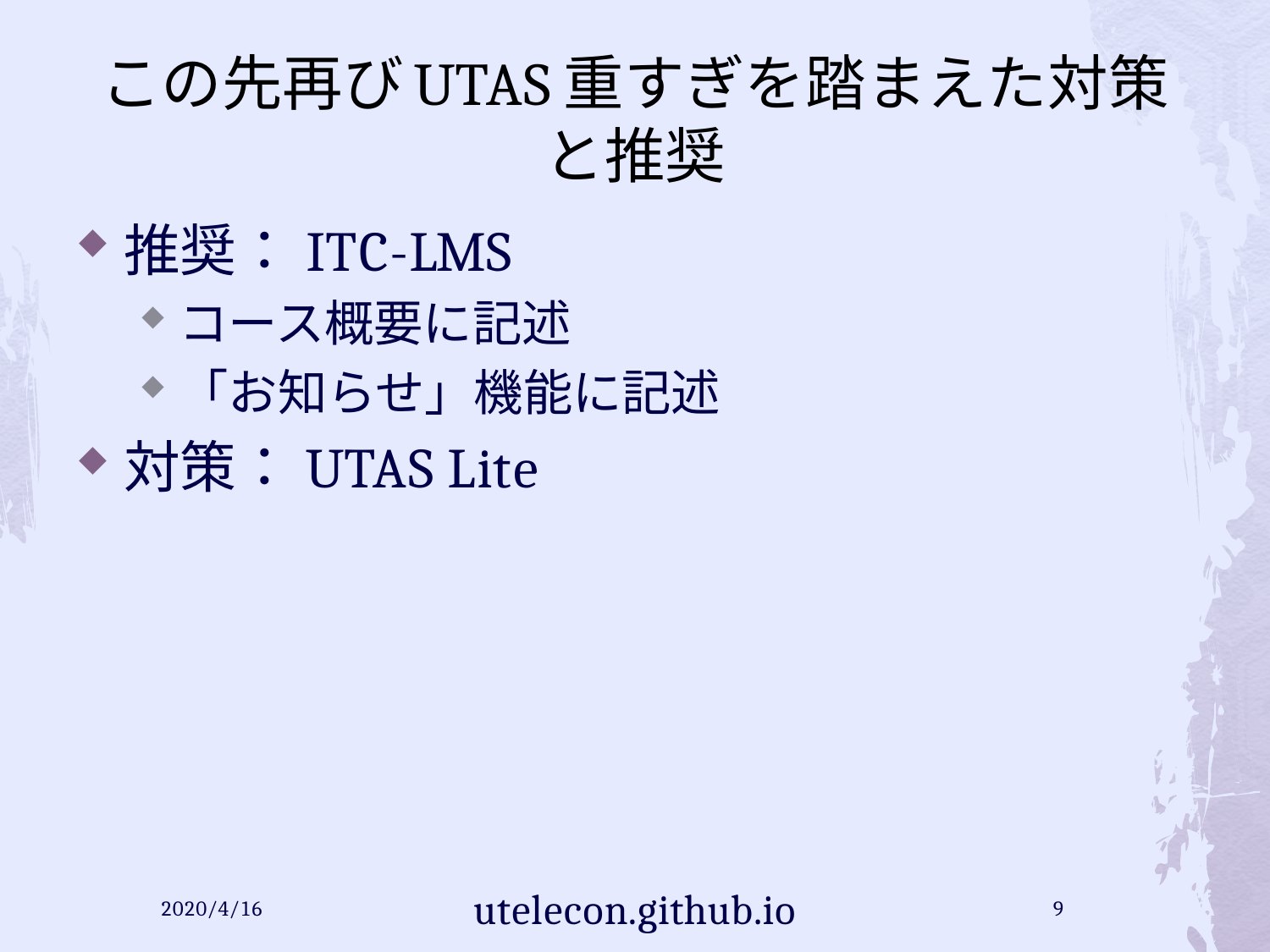

# この先再びUTAS重すぎを踏まえた対策と推奨
推奨：ITC-LMS
コース概要に記述
「お知らせ」機能に記述
対策：UTAS Lite
2020/4/16
utelecon.github.io
9